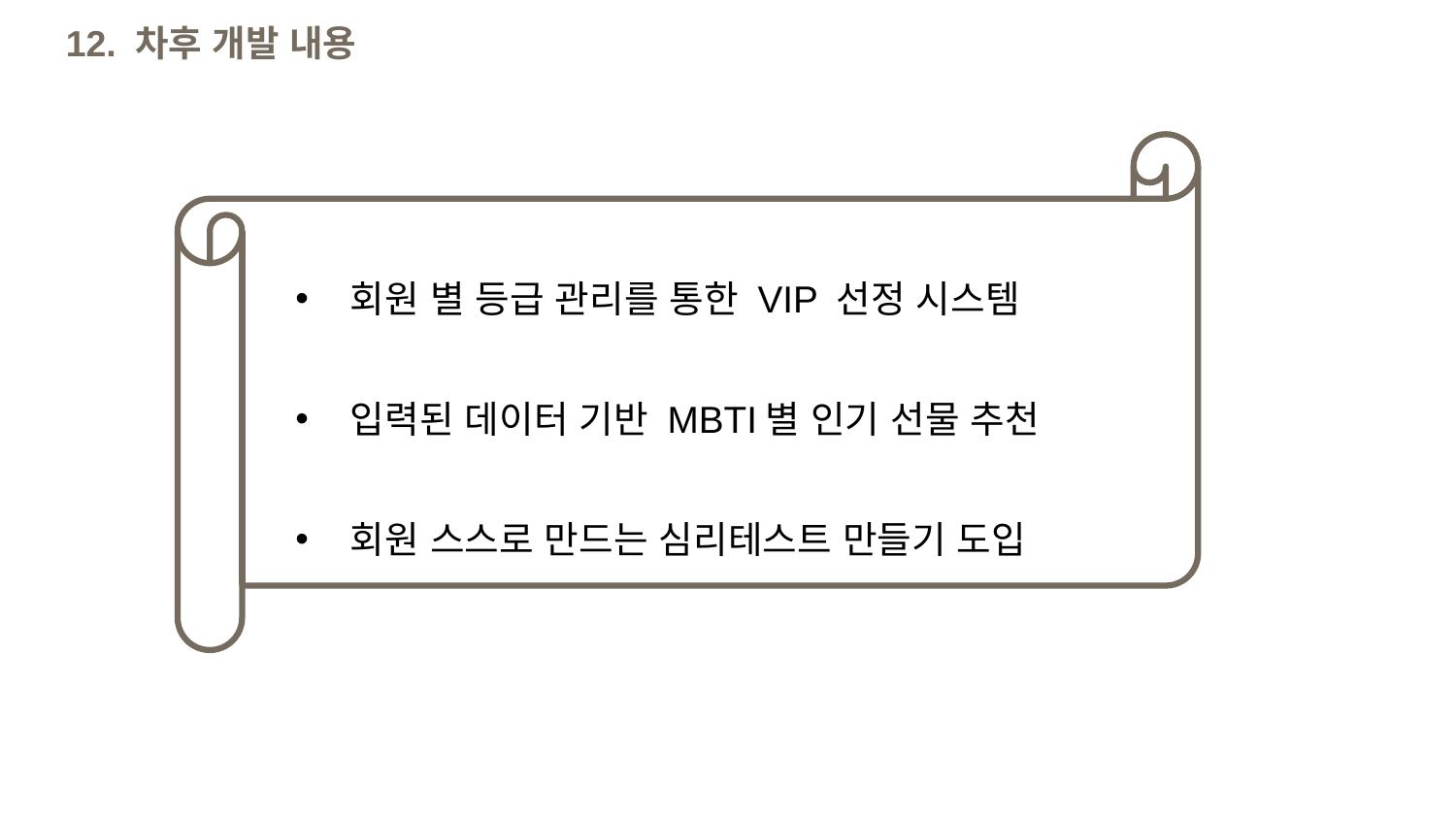

12. 차후 개발 내용

회원 별 등급 관리를 통한 VIP 선정 시스템
입력된 데이터 기반 MBTI별 인기 선물 추천
회원 스스로 만드는 심리테스트 만들기 도입
20